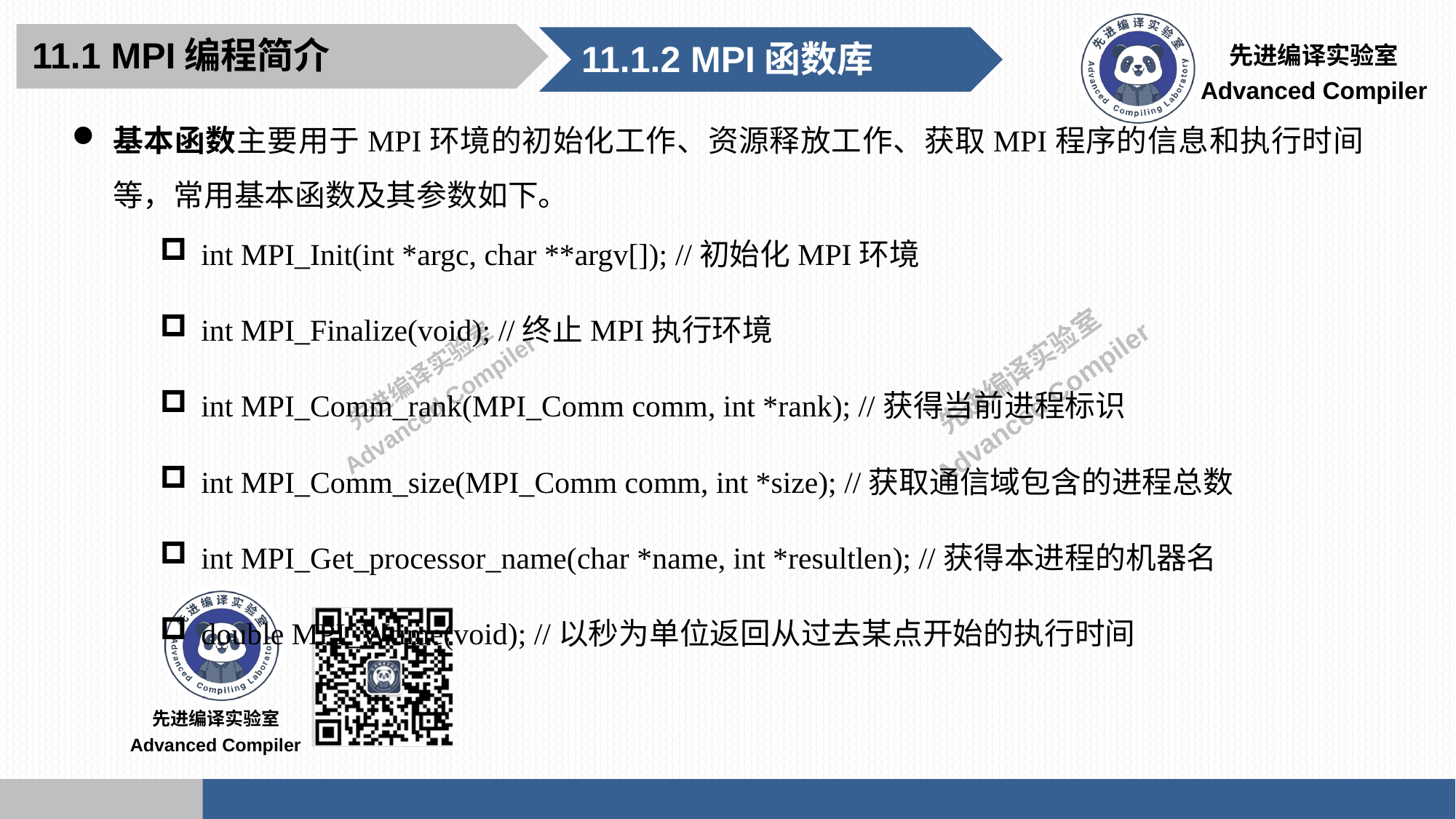

11.1 MPI编程简介

11.1.2 MPI函数库
基本函数主要用于MPI环境的初始化工作、资源释放工作、获取MPI程序的信息和执行时间等，常用基本函数及其参数如下。
int MPI_Init(int *argc, char **argv[]); //初始化MPI环境
int MPI_Finalize(void); //终止MPI执行环境
int MPI_Comm_rank(MPI_Comm comm, int *rank); //获得当前进程标识
int MPI_Comm_size(MPI_Comm comm, int *size); //获取通信域包含的进程总数
int MPI_Get_processor_name(char *name, int *resultlen); //获得本进程的机器名
double MPI_Wtime(void); //以秒为单位返回从过去某点开始的执行时间